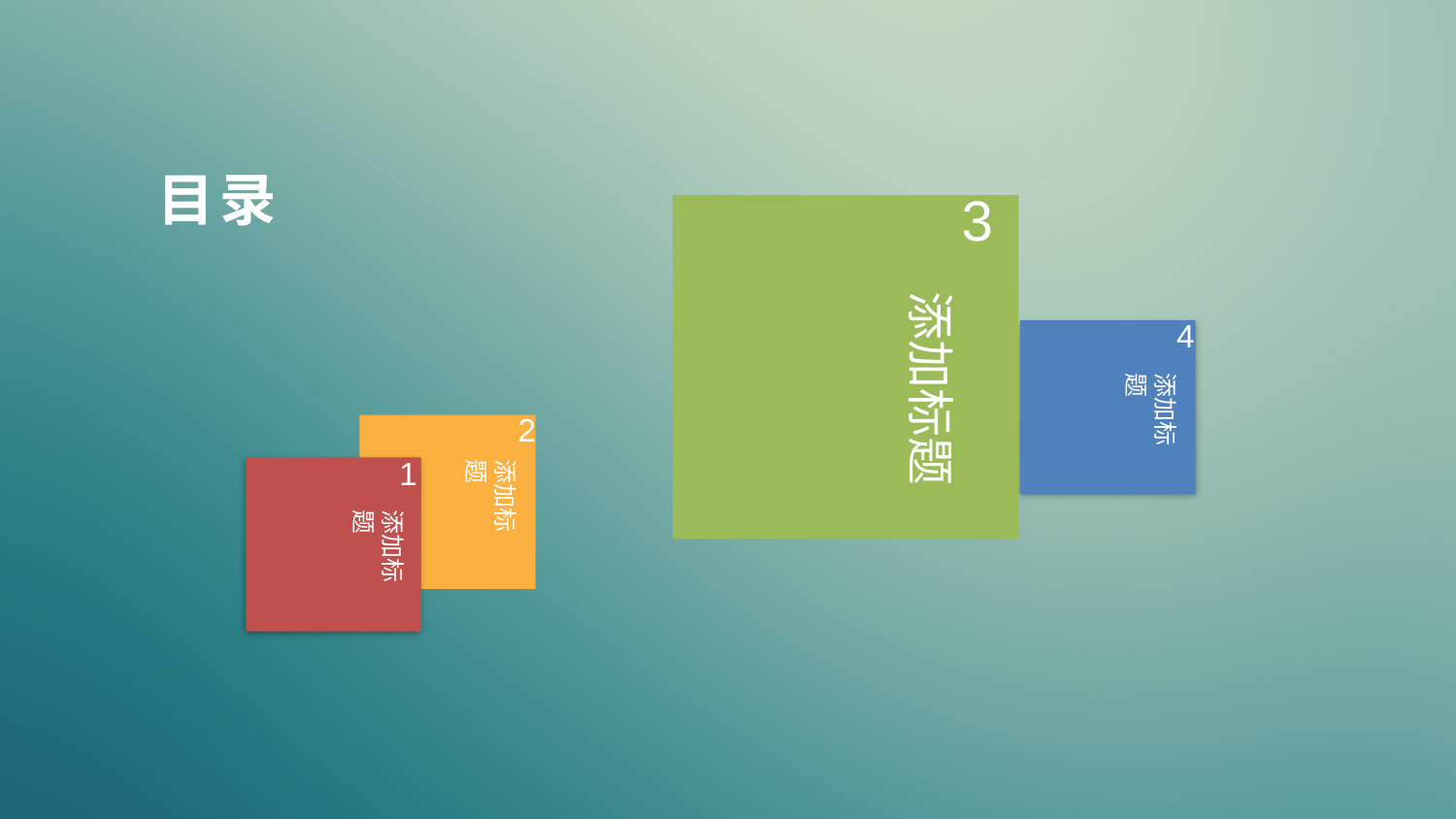

目录
3

添加标题
4
添加标题

2
添加标题

1
添加标题